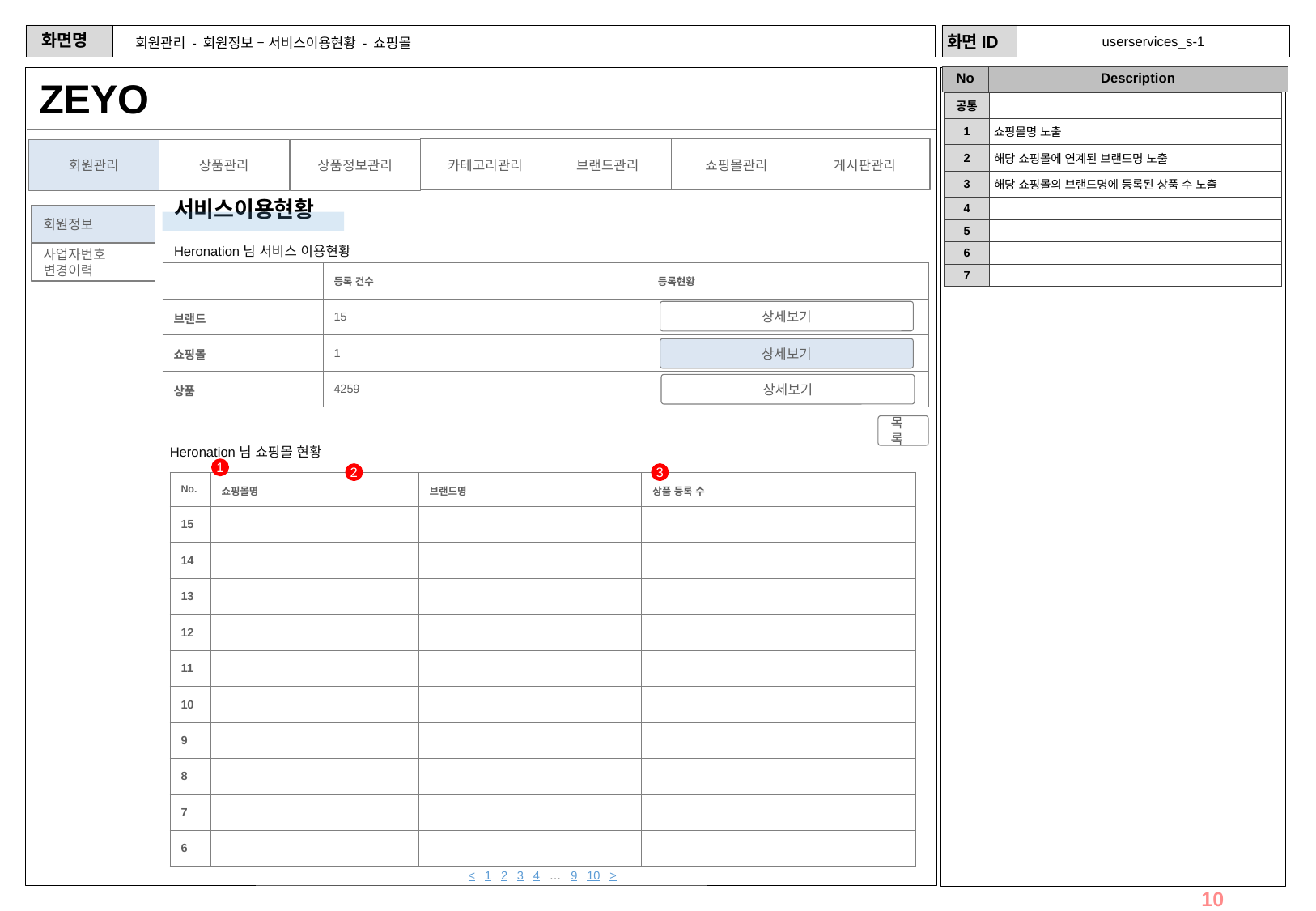

userservices_s-1
# 회원관리 - 회원정보 – 서비스이용현황 - 쇼핑몰
ZEYO
| 공통 |  |
| --- | --- |
| 1 | 쇼핑몰명 노출 |
| 2 | 해당 쇼핑몰에 연계된 브랜드명 노출 |
| 3 | 해당 쇼핑몰의 브랜드명에 등록된 상품 수 노출 |
| 4 |  |
| 5 |  |
| 6 |  |
| 7 |  |
카테고리관리
브랜드관리
쇼핑몰관리
게시판관리
회원관리
상품관리
상품정보관리
서비스이용현황

회원정보
Heronation님 서비스 이용현황
사업자번호
변경이력
|  | 등록 건수 | 등록현황 |
| --- | --- | --- |
| 브랜드 | 15 |  |
| 쇼핑몰 | 1 |  |
| 상품 | 4259 |  |
상세보기
상세보기
상세보기
목록
Heronation님 쇼핑몰 현황
1
2
3
| No. | 쇼핑몰명 | 브랜드명 | 상품 등록 수 |
| --- | --- | --- | --- |
| 15 |  |  |  |
| 14 |  |  |  |
| 13 |  |  |  |
| 12 |  |  |  |
| 11 |  |  |  |
| 10 |  |  |  |
| 9 |  |  |  |
| 8 |  |  |  |
| 7 |  |  |  |
| 6 |  |  |  |
<   1   2   3   4   …   9   10   >
10